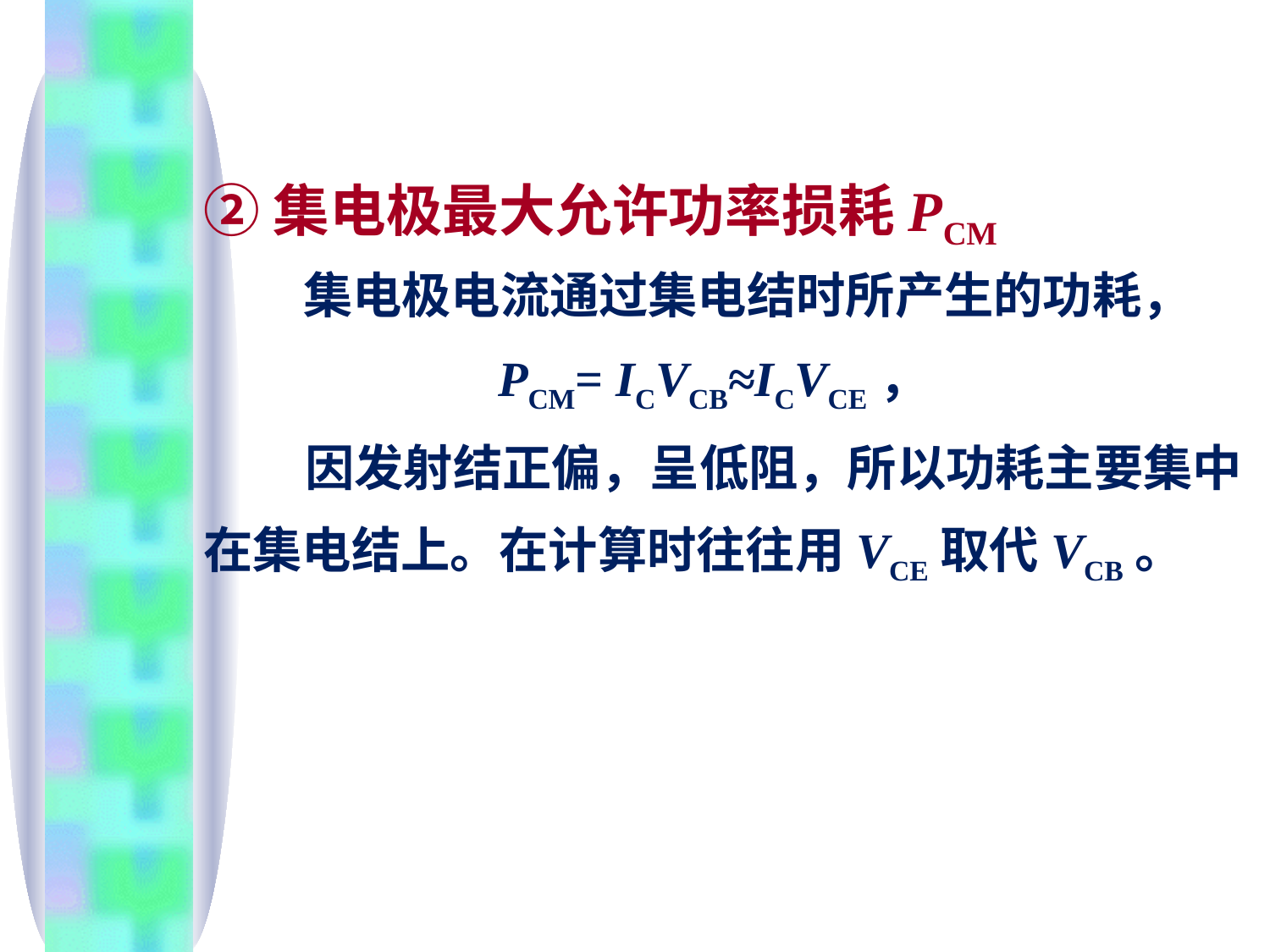

# ②集电极最大允许功率损耗PCM
        集电极电流通过集电结时所产生的功耗，
                        PCM= ICVCB≈ICVCE，
        因发射结正偏，呈低阻，所以功耗主要集中
在集电结上。在计算时往往用VCE取代VCB。